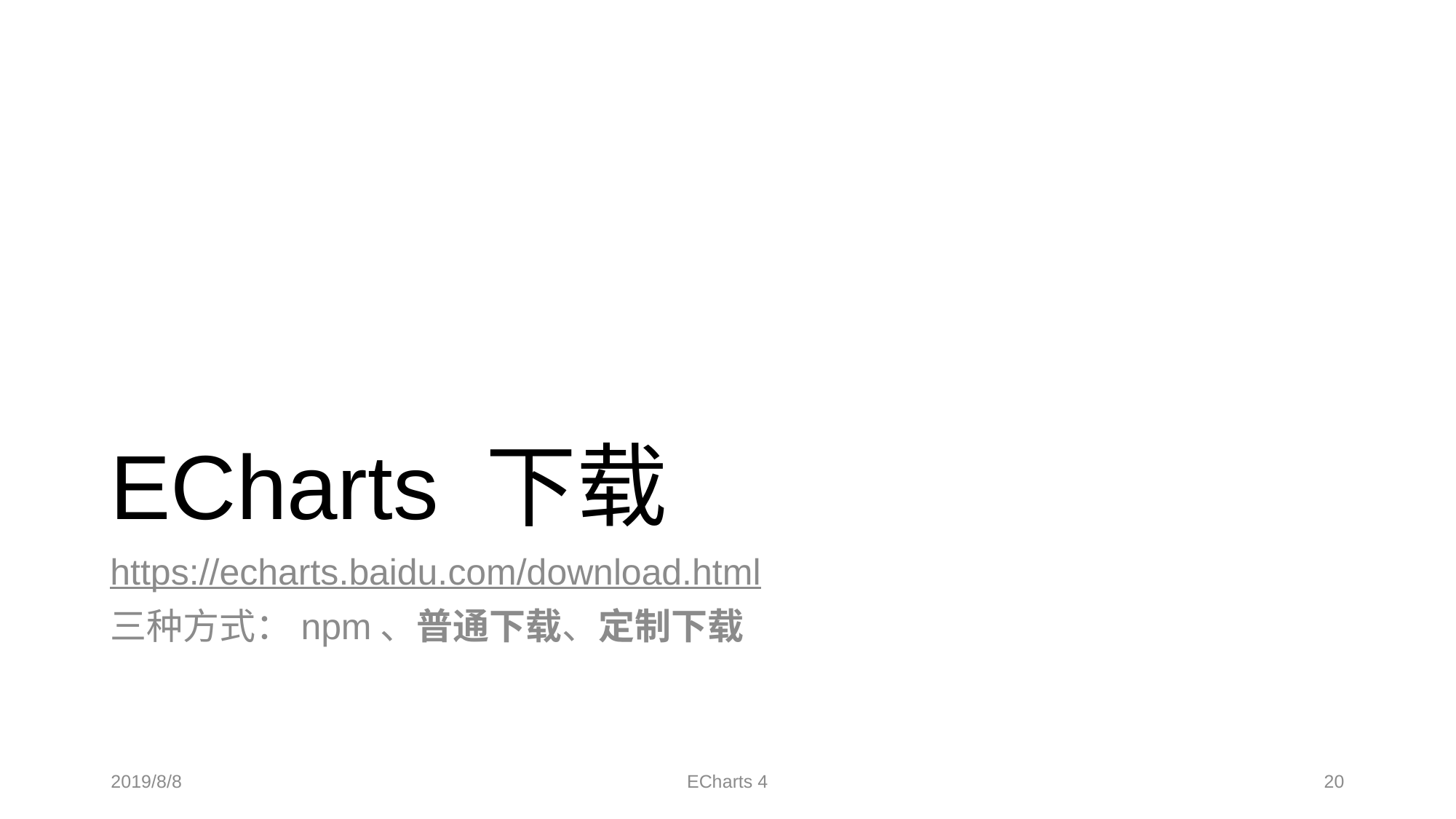

# ECharts 下载
https://echarts.baidu.com/download.html
三种方式：npm、普通下载、定制下载
2019/8/8
ECharts 4
20